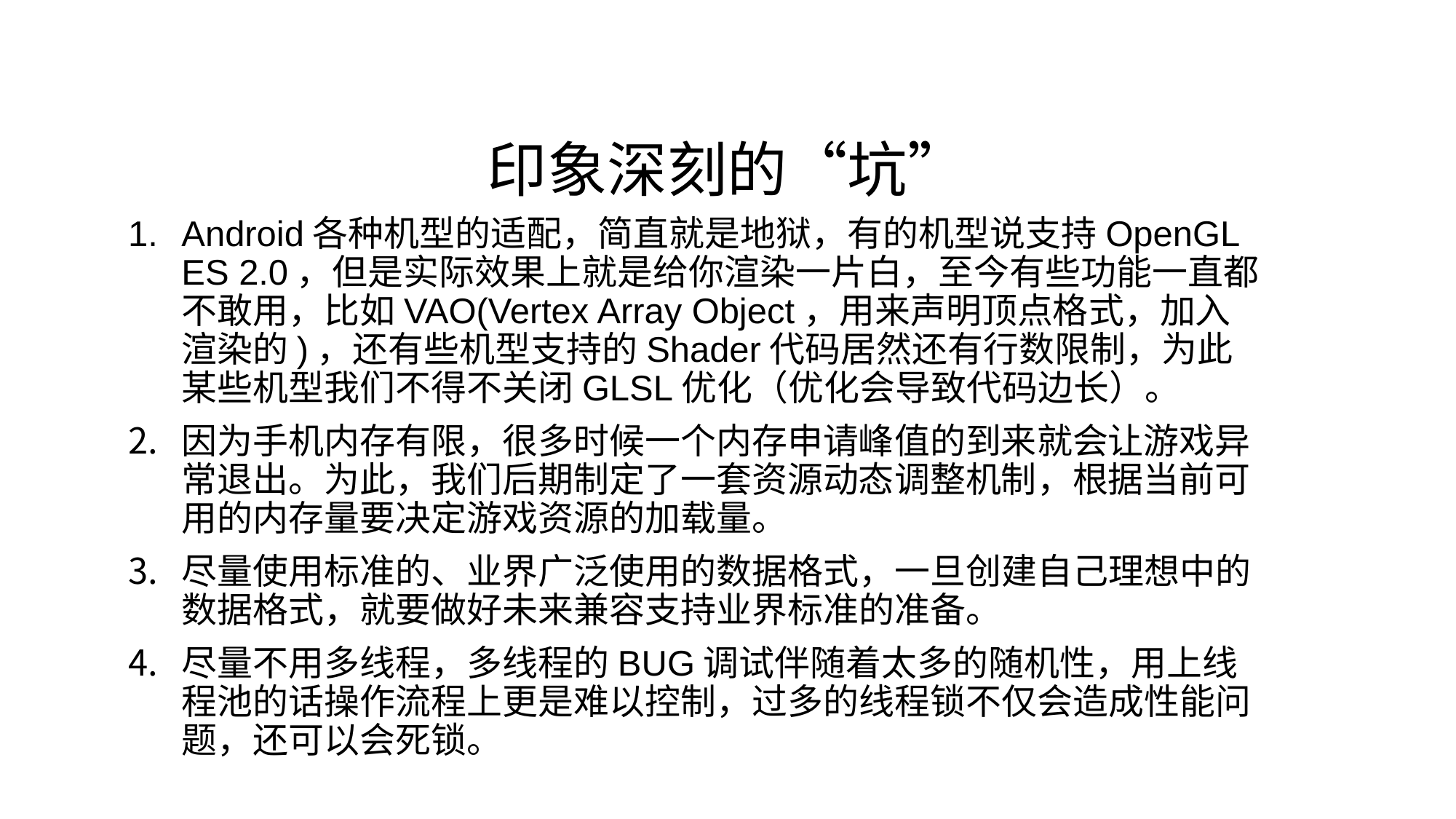

# 印象深刻的“坑”
Android各种机型的适配，简直就是地狱，有的机型说支持OpenGL ES 2.0，但是实际效果上就是给你渲染一片白，至今有些功能一直都不敢用，比如VAO(Vertex Array Object，用来声明顶点格式，加入渲染的)，还有些机型支持的Shader代码居然还有行数限制，为此某些机型我们不得不关闭GLSL优化（优化会导致代码边长）。
因为手机内存有限，很多时候一个内存申请峰值的到来就会让游戏异常退出。为此，我们后期制定了一套资源动态调整机制，根据当前可用的内存量要决定游戏资源的加载量。
尽量使用标准的、业界广泛使用的数据格式，一旦创建自己理想中的数据格式，就要做好未来兼容支持业界标准的准备。
尽量不用多线程，多线程的BUG调试伴随着太多的随机性，用上线程池的话操作流程上更是难以控制，过多的线程锁不仅会造成性能问题，还可以会死锁。